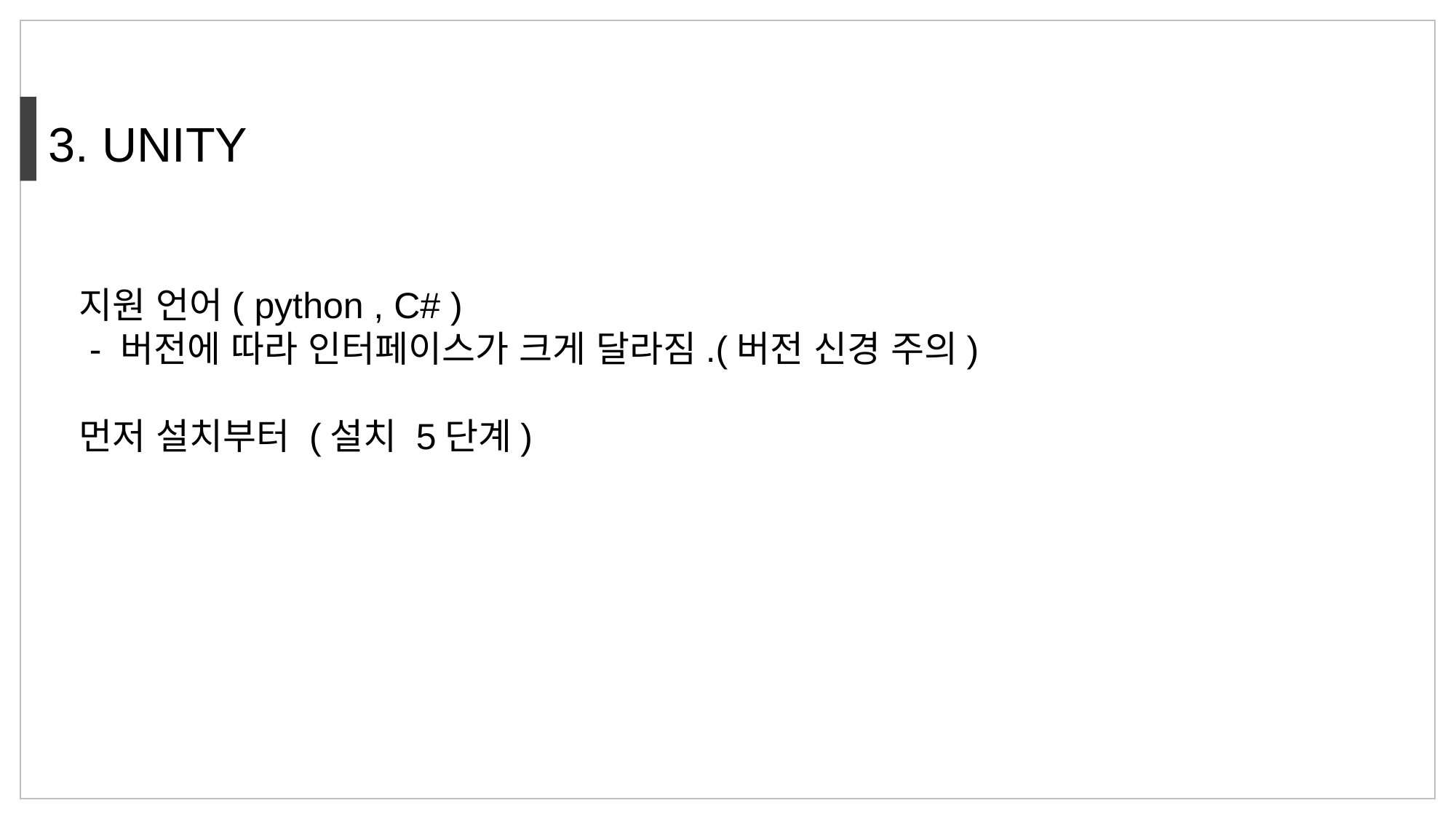

3. UNITY

지원 언어( python , C# )
 - 버전에 따라 인터페이스가 크게 달라짐.(버전 신경 주의)

먼저 설치부터 (설치 5단계)